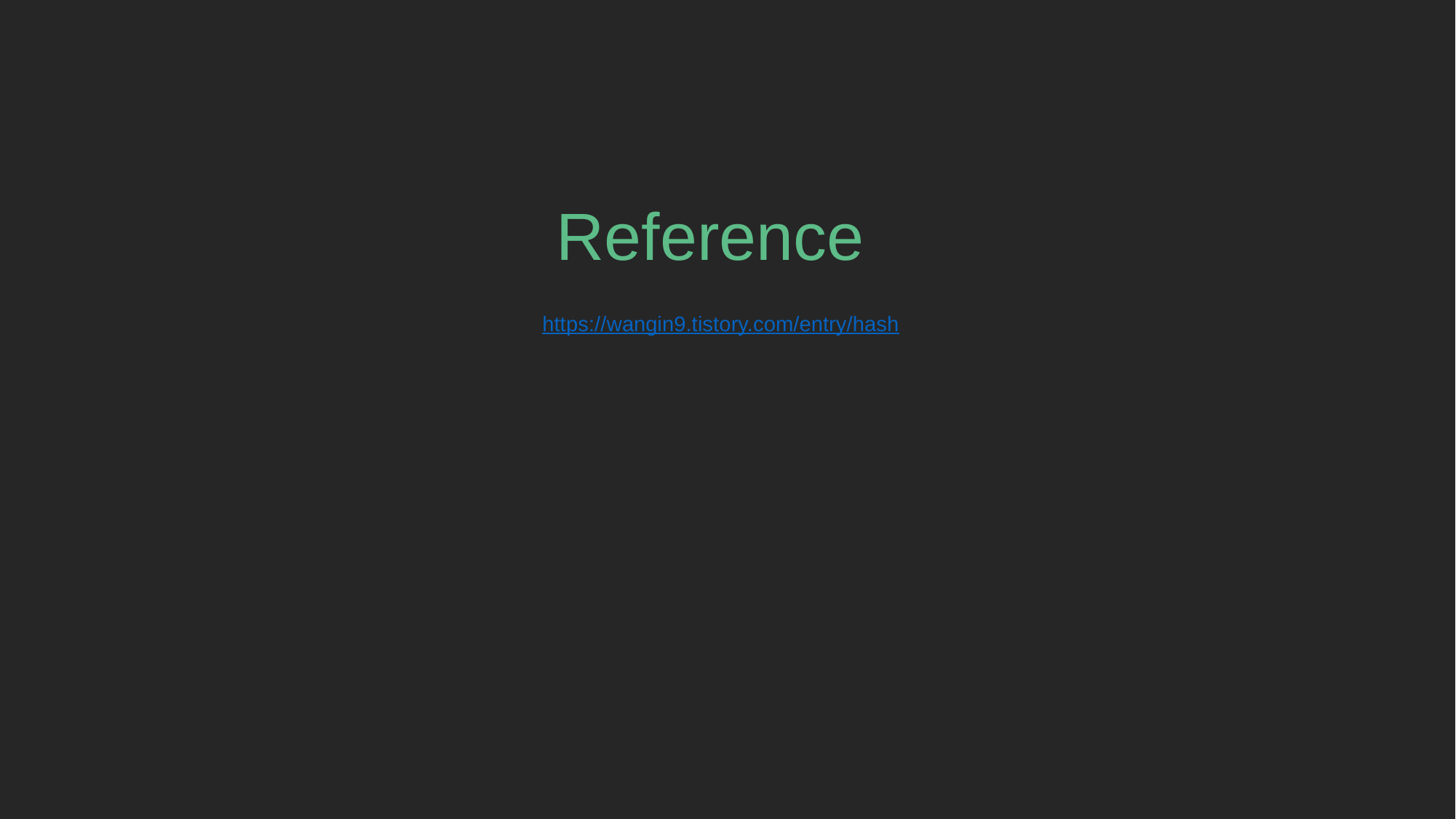

글씨체

글씨체
글씨체
글씨체
COMPANY
Reference
https://wangin9.tistory.com/entry/hash

https://study-grow.tistory.com/entry/%EC%9E%90%EB%A3%8C%EA%B5%AC%EC%A1%B0-hash-%EA%B5%AC%ED%98%84-python